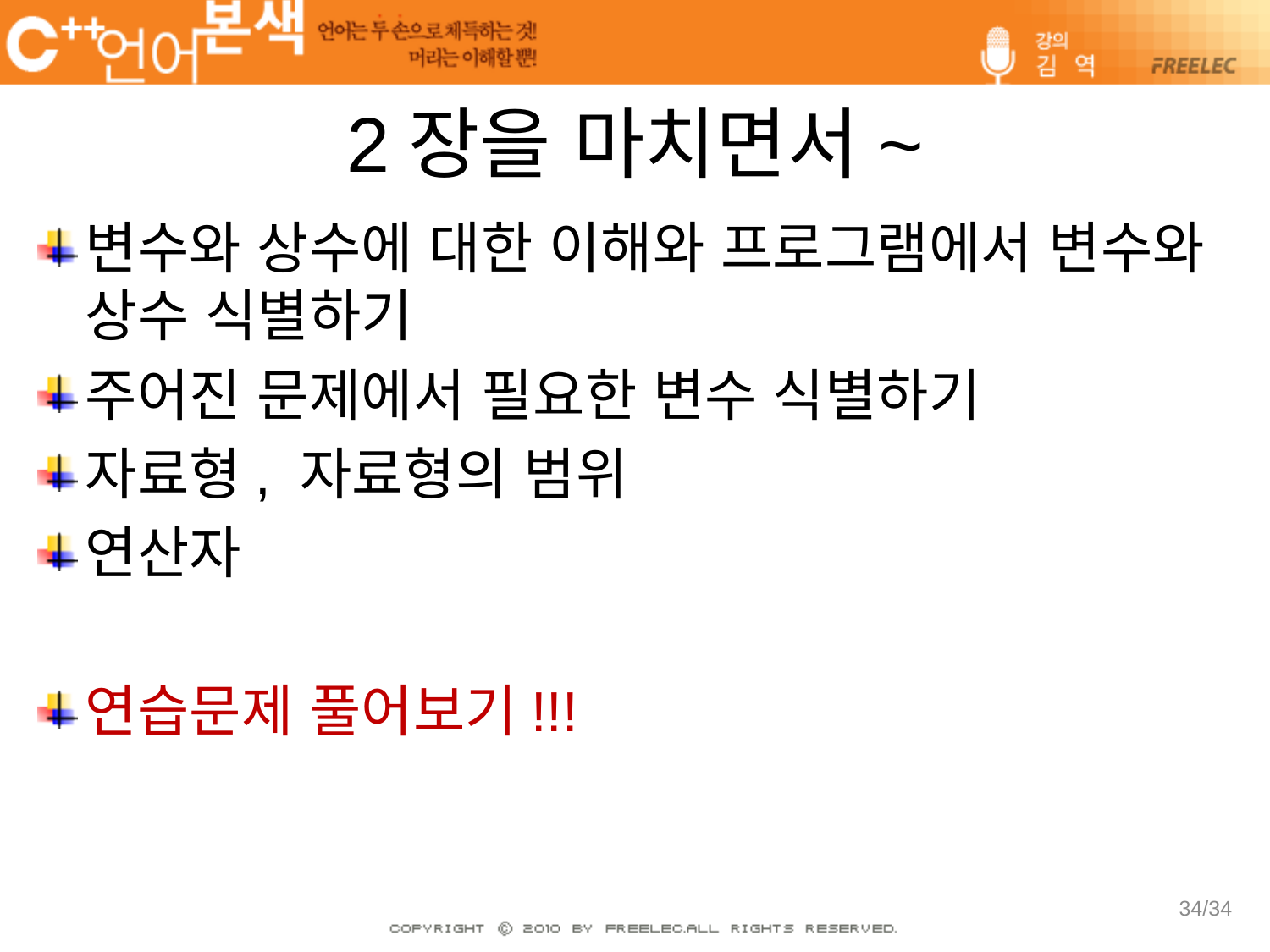

# 2장을 마치면서~
변수와 상수에 대한 이해와 프로그램에서 변수와 상수 식별하기
주어진 문제에서 필요한 변수 식별하기
자료형, 자료형의 범위
연산자

연습문제 풀어보기!!!
34/34